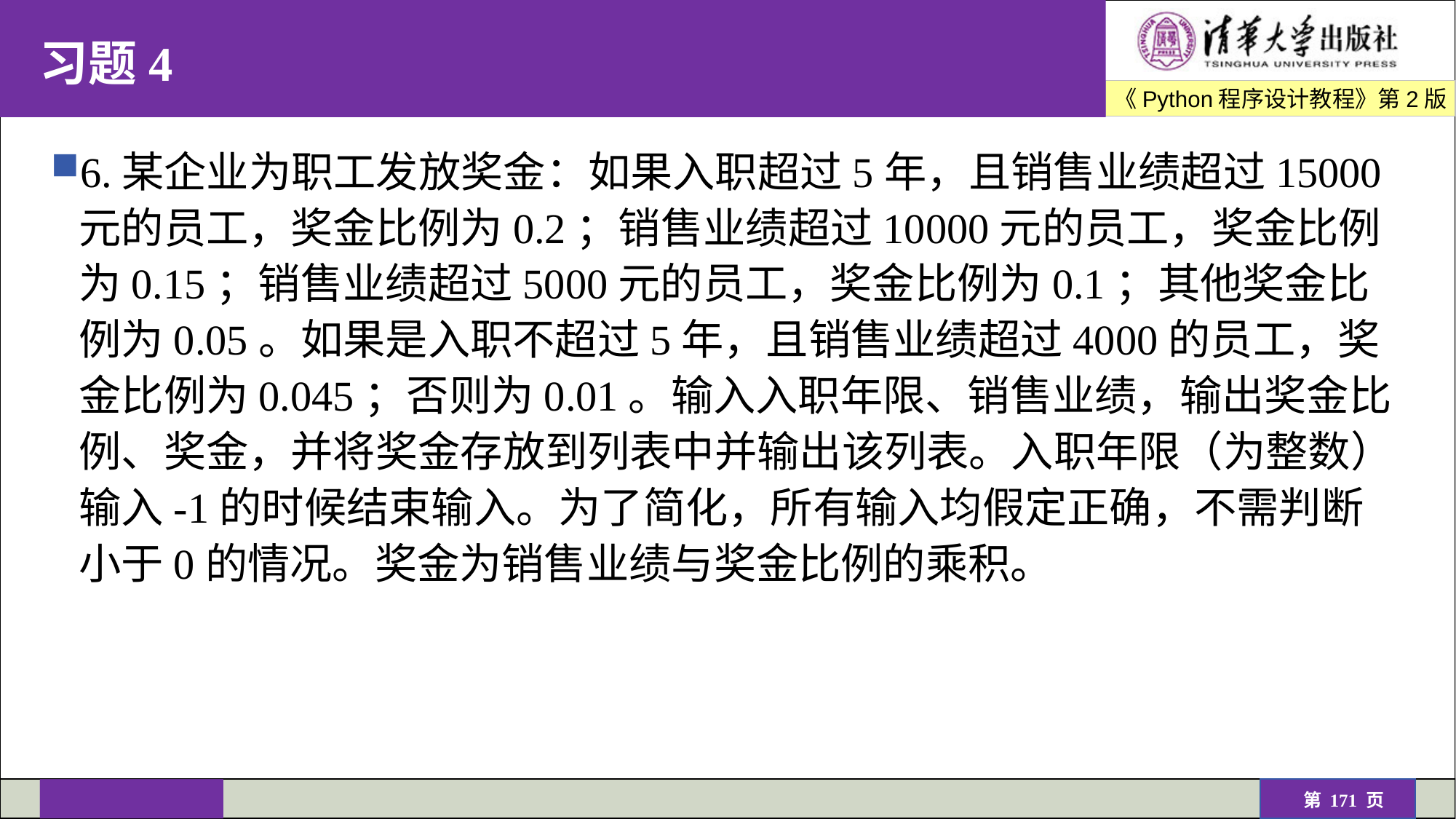

# 习题4
6.某企业为职工发放奖金：如果入职超过5年，且销售业绩超过15000元的员工，奖金比例为0.2；销售业绩超过10000元的员工，奖金比例为0.15；销售业绩超过5000元的员工，奖金比例为0.1；其他奖金比例为0.05。如果是入职不超过5年，且销售业绩超过4000的员工，奖金比例为0.045；否则为0.01。输入入职年限、销售业绩，输出奖金比例、奖金，并将奖金存放到列表中并输出该列表。入职年限（为整数）输入-1的时候结束输入。为了简化，所有输入均假定正确，不需判断小于0的情况。奖金为销售业绩与奖金比例的乘积。